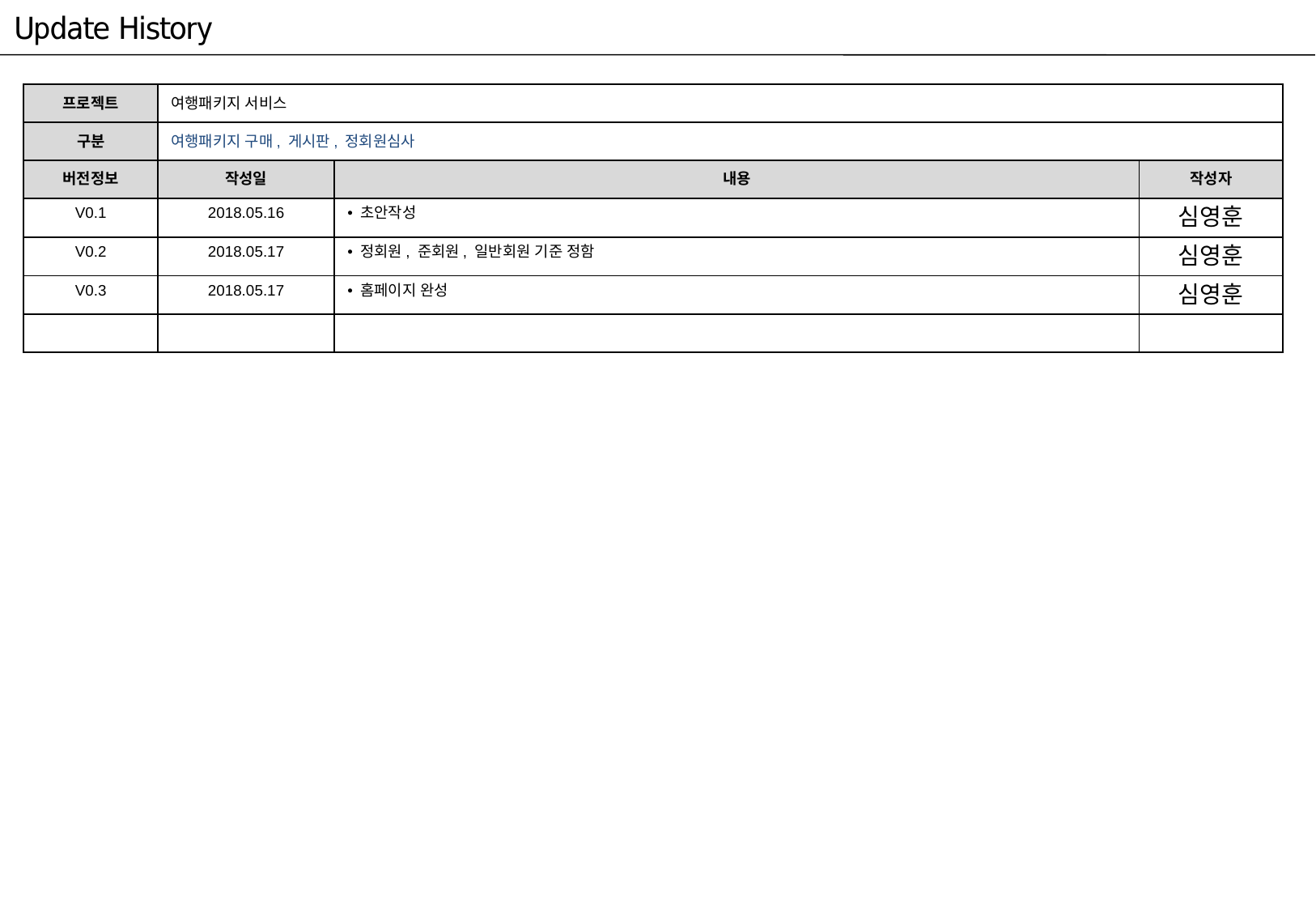

Update History
| 프로젝트 | 여행패키지 서비스 |  |  |
| --- | --- | --- | --- |
| 구분 | 여행패키지 구매, 게시판, 정회원심사 |  |  |
| 버전정보 | 작성일 | 내용 | 작성자 |
| V0.1 | 2018.05.16 | 초안작성 | 심영훈 |
| V0.2 | 2018.05.17 | 정회원, 준회원, 일반회원 기준 정함 | 심영훈 |
| V0.3 | 2018.05.17 | 홈페이지 완성 | 심영훈 |
|  |  |  |  |